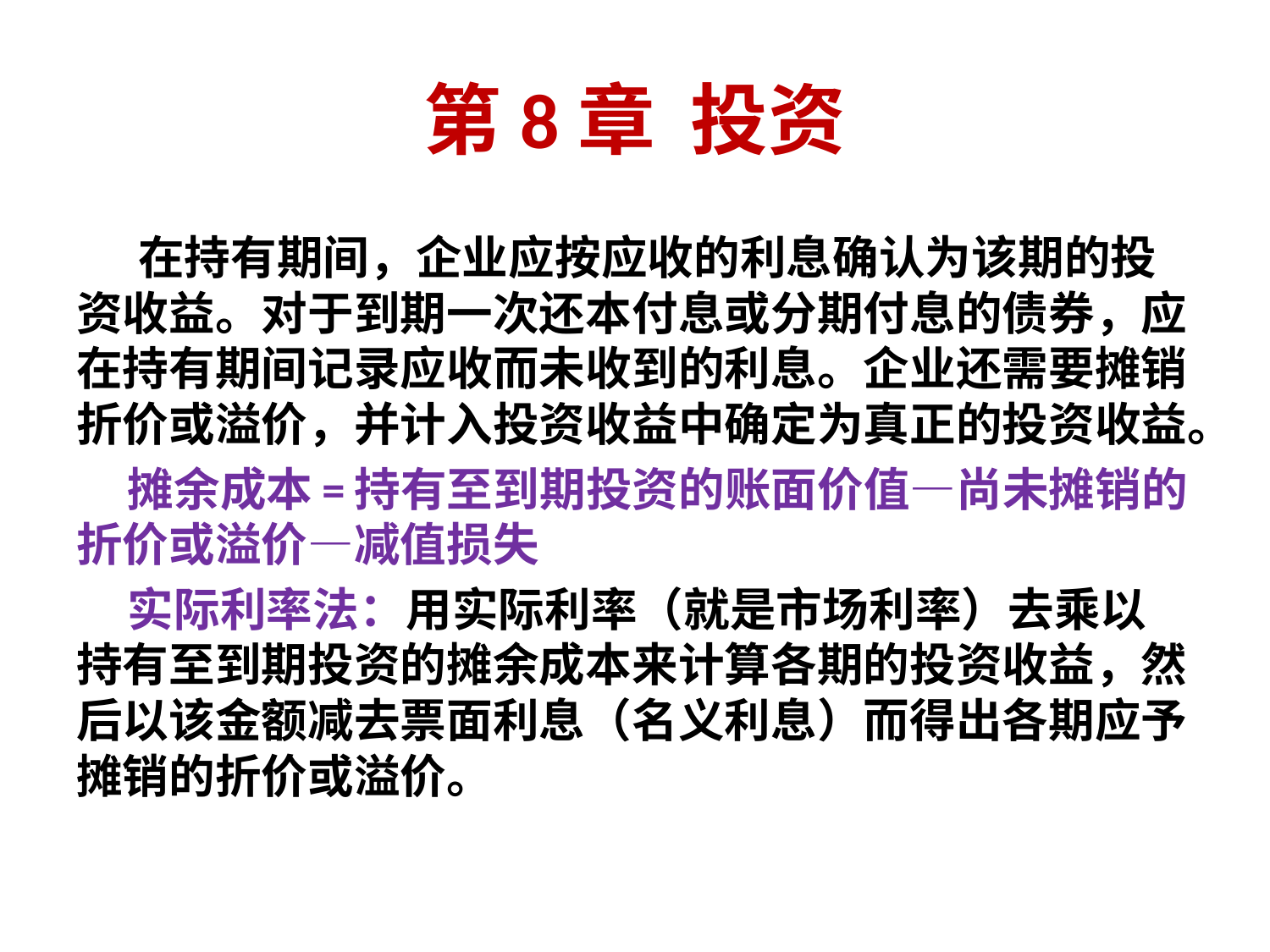

# 第8章  投资
     在持有期间，企业应按应收的利息确认为该期的投资收益。对于到期一次还本付息或分期付息的债券，应在持有期间记录应收而未收到的利息。企业还需要摊销折价或溢价，并计入投资收益中确定为真正的投资收益。
    摊余成本=持有至到期投资的账面价值—尚未摊销的折价或溢价—减值损失
    实际利率法：用实际利率（就是市场利率）去乘以持有至到期投资的摊余成本来计算各期的投资收益，然后以该金额减去票面利息（名义利息）而得出各期应予摊销的折价或溢价。